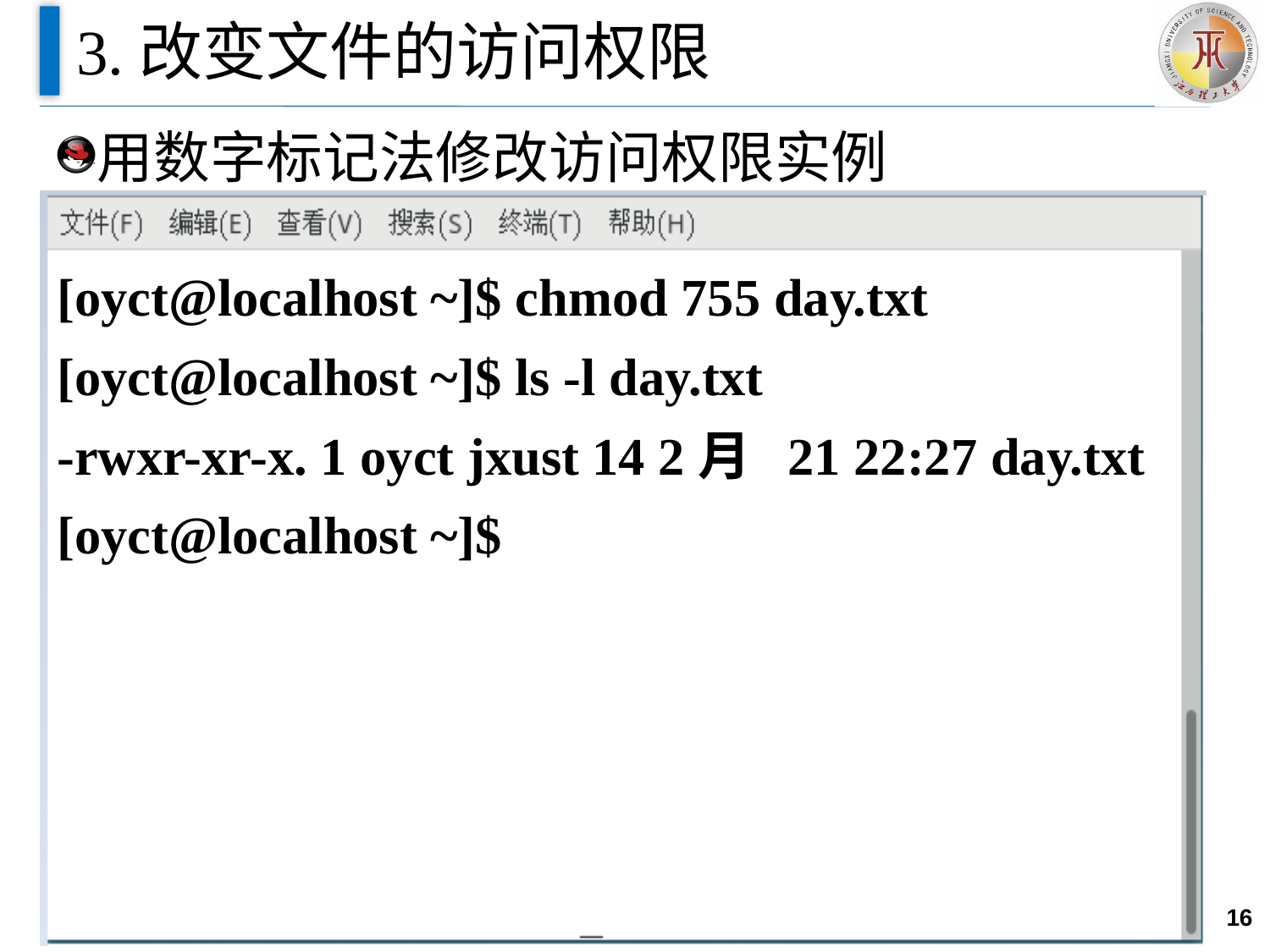

# 3.改变文件的访问权限
用数字标记法修改访问权限实例

[oyct@localhost ~]$ chmod 755 day.txt
[oyct@localhost ~]$ ls -l day.txt
-rwxr-xr-x. 1 oyct jxust 14 2月  21 22:27 day.txt
[oyct@localhost ~]$
16